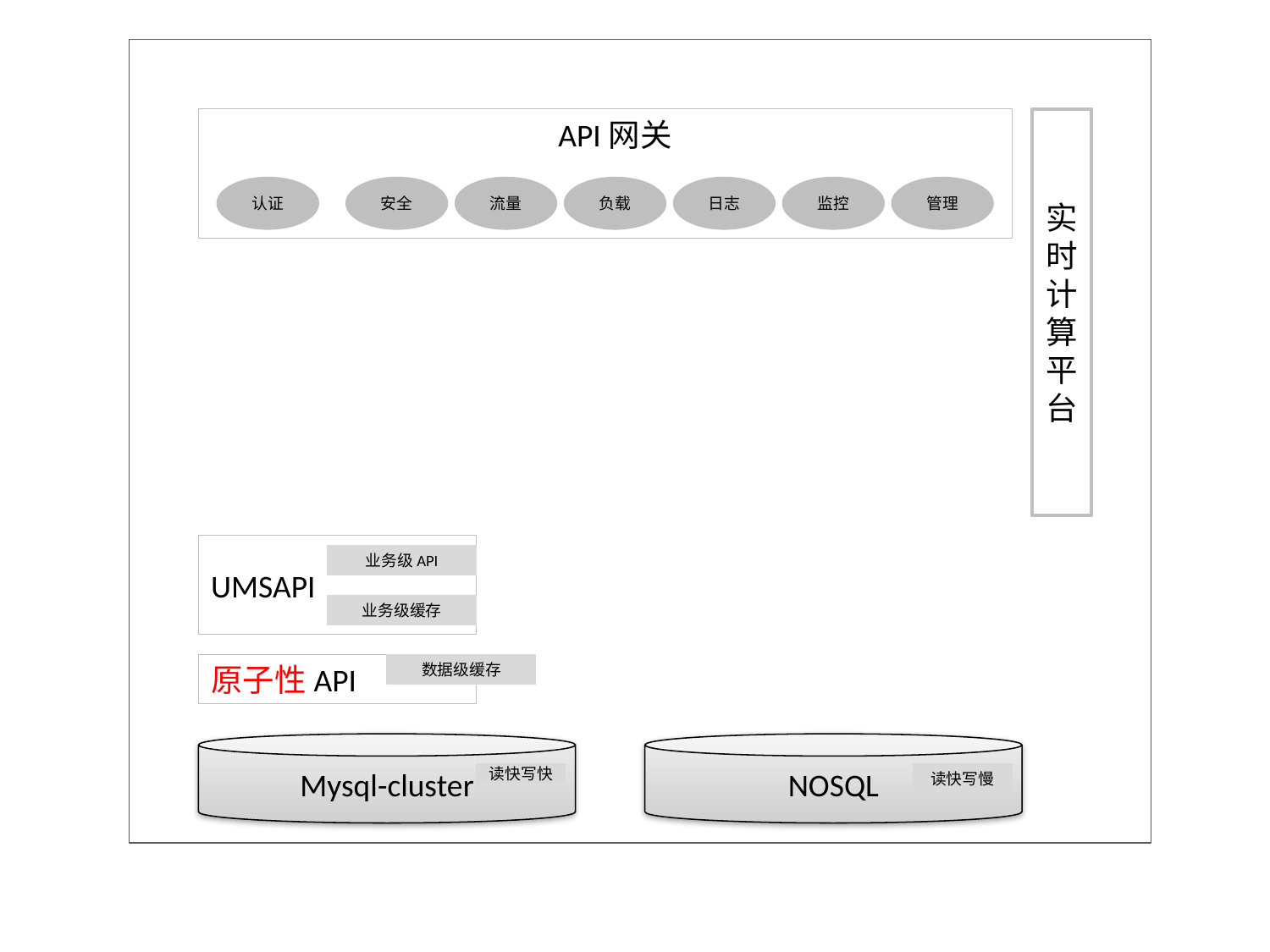

API网关
实时计算平台
认证
安全
流量
负载
日志
监控
管理
UMSAPI
业务级API
业务级缓存
原子性API
数据级缓存
Mysql-cluster
NOSQL
读快写快
读快写慢